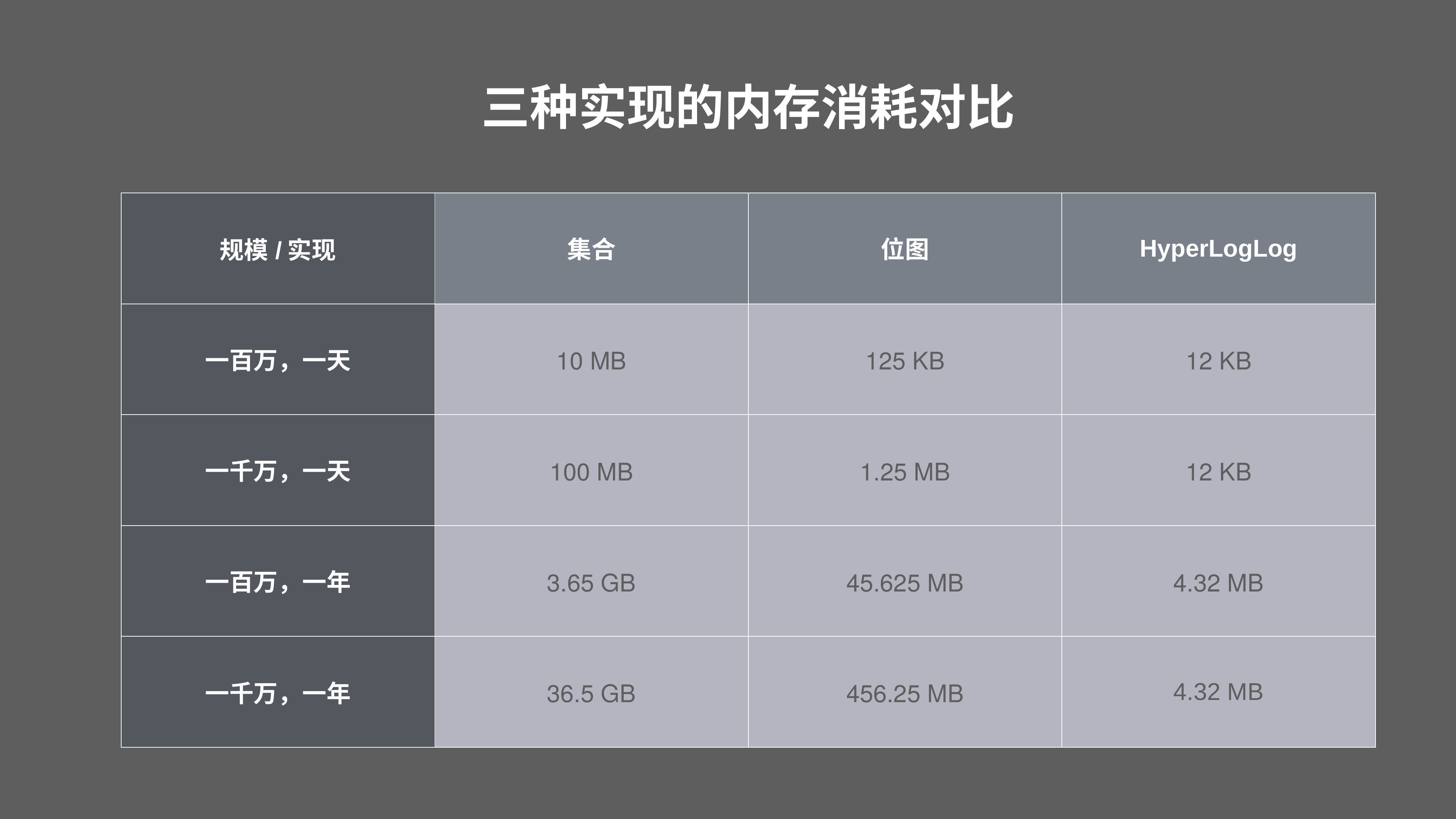

三种实现的内存消耗对比
| 规模/实现 | 集合 | 位图 | HyperLogLog |
| --- | --- | --- | --- |
| 一百万，一天 | 10 MB | 125 KB | 12 KB |
| 一千万，一天 | 100 MB | 1.25 MB | 12 KB |
| 一百万，一年 | 3.65 GB | 45.625 MB | 4.32 MB |
| 一千万，一年 | 36.5 GB | 456.25 MB | 4.32 MB |